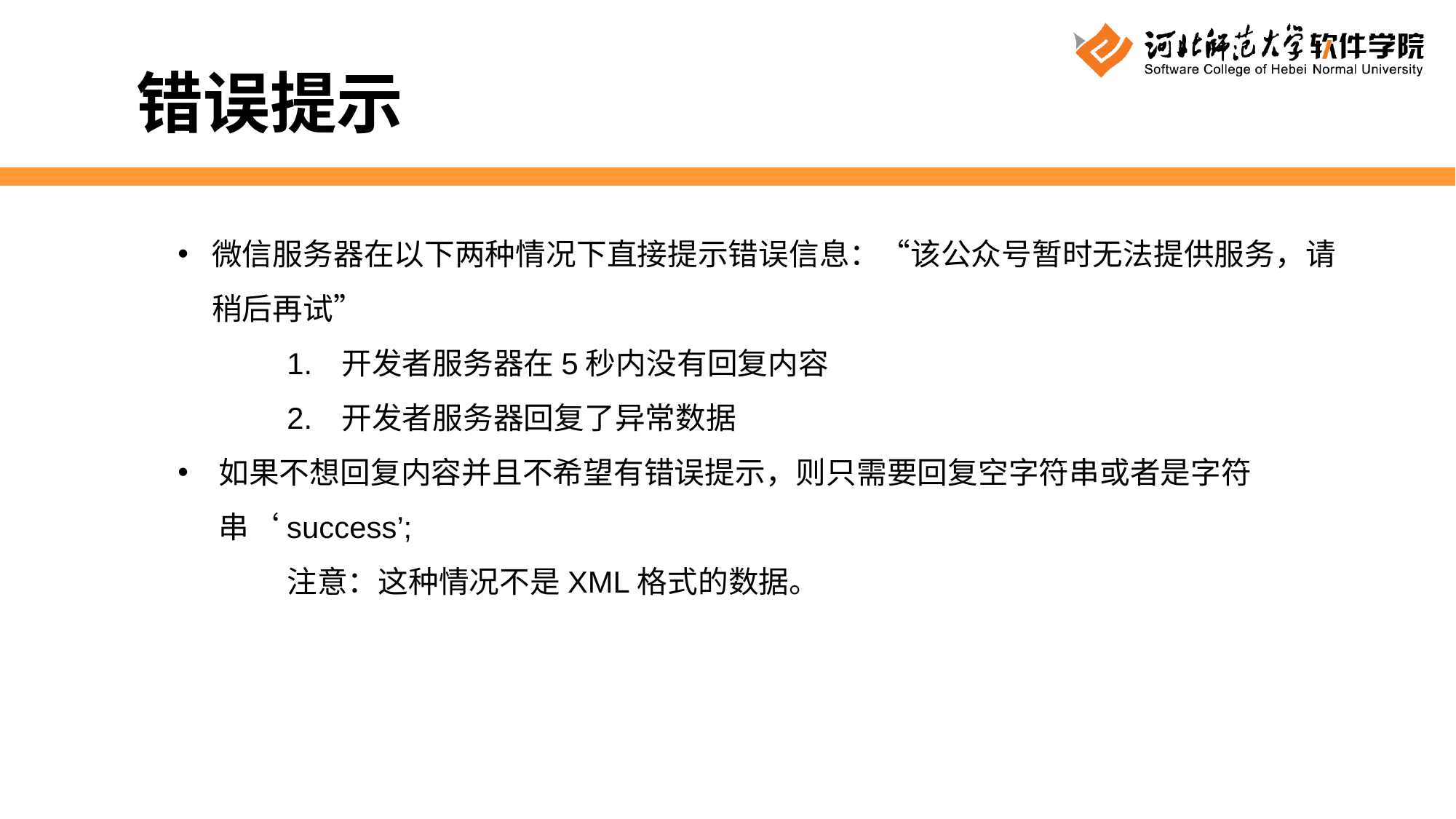

错误提示
微信服务器在以下两种情况下直接提示错误信息：“该公众号暂时无法提供服务，请稍后再试”
开发者服务器在5秒内没有回复内容
开发者服务器回复了异常数据
如果不想回复内容并且不希望有错误提示，则只需要回复空字符串或者是字符串‘success’;
注意：这种情况不是XML格式的数据。